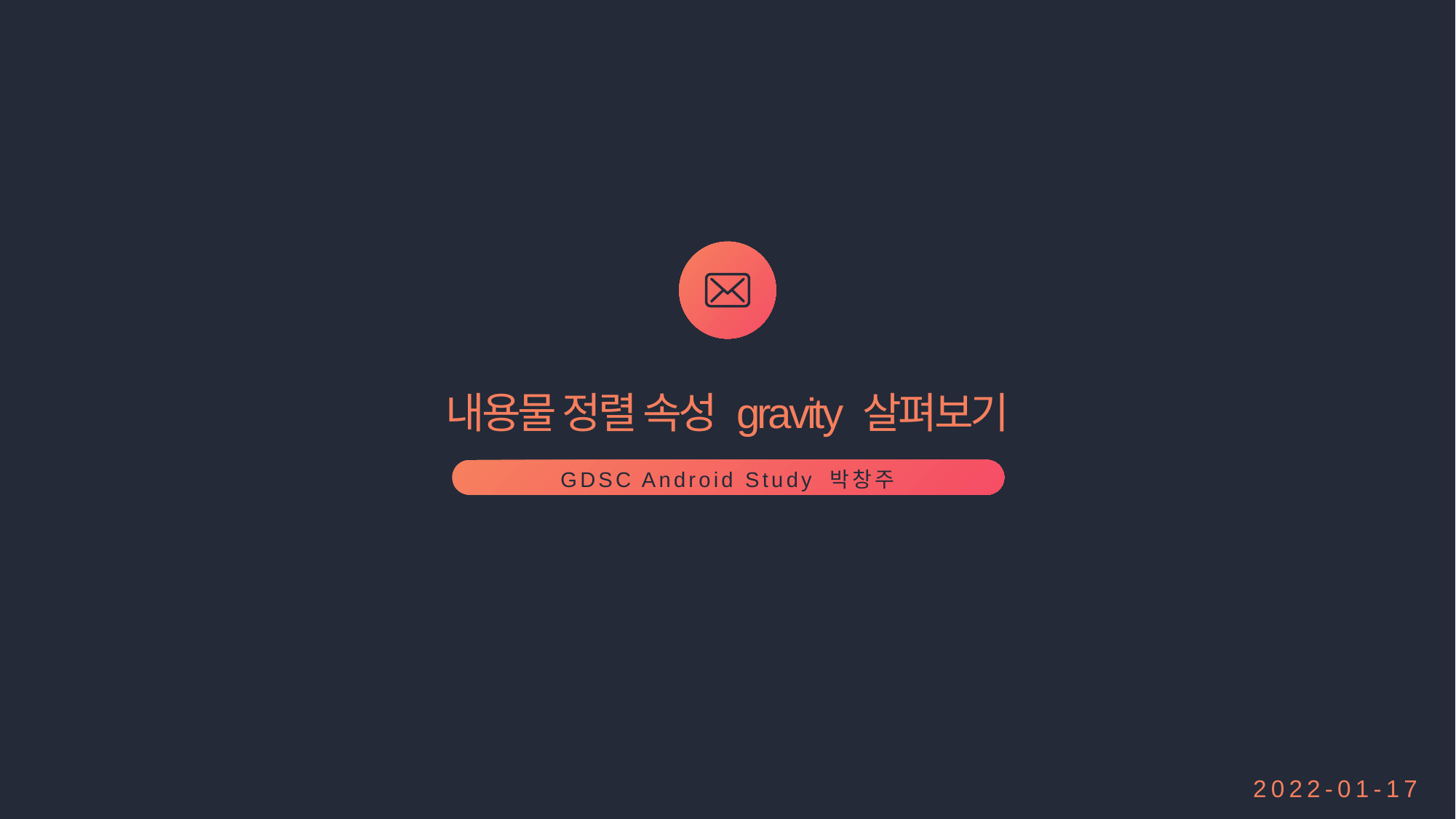

내용물 정렬 속성 gravity 살펴보기
GDSC Android Study 박창주

2022-01-17